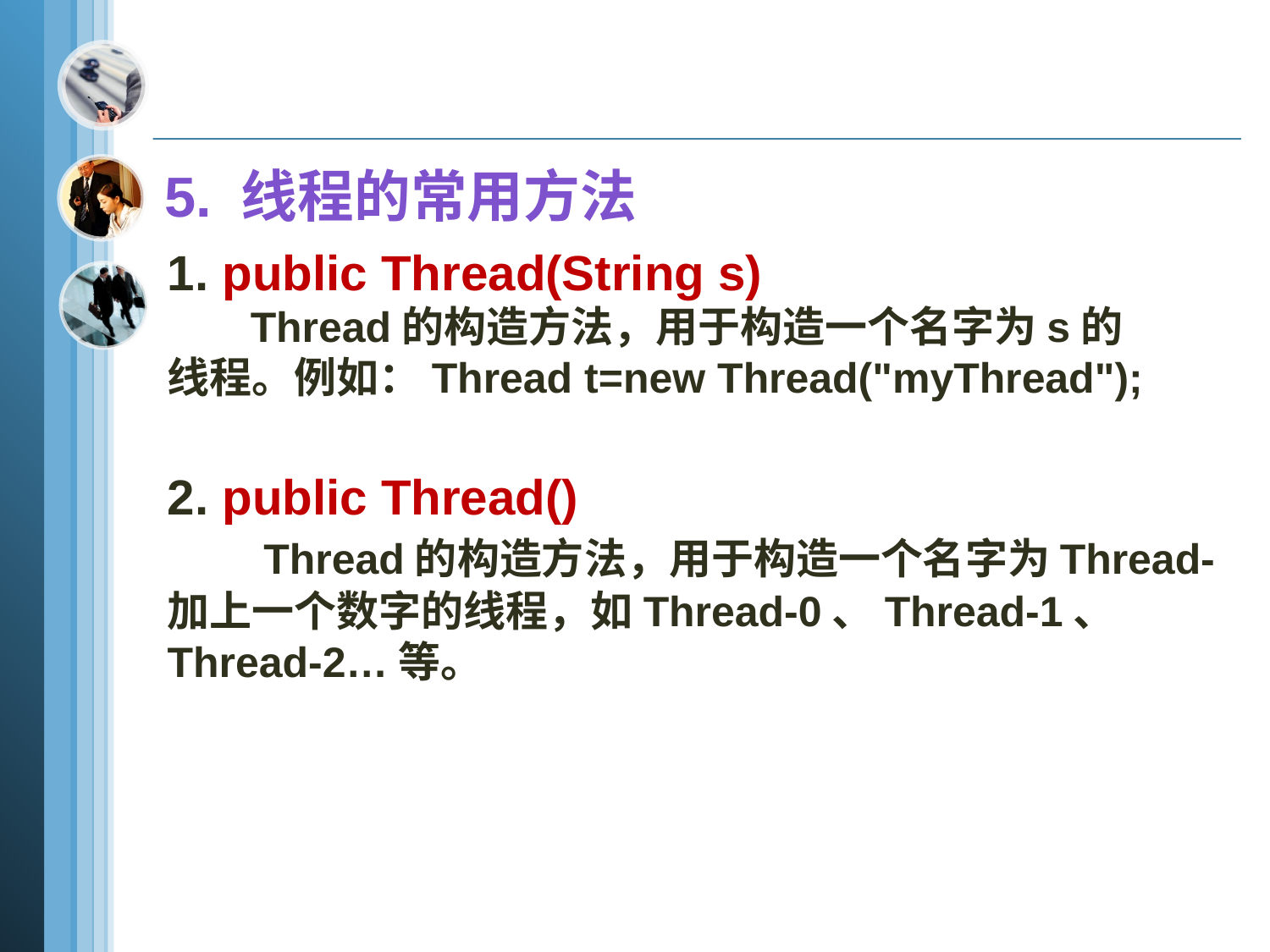

5. 线程的常用方法
1. public Thread(String s)
       Thread的构造方法，用于构造一个名字为s的线程。例如：Thread t=new Thread("myThread");

2. public Thread()
       Thread的构造方法，用于构造一个名字为Thread-
加上一个数字的线程，如Thread-0、Thread-1、
Thread-2…等。